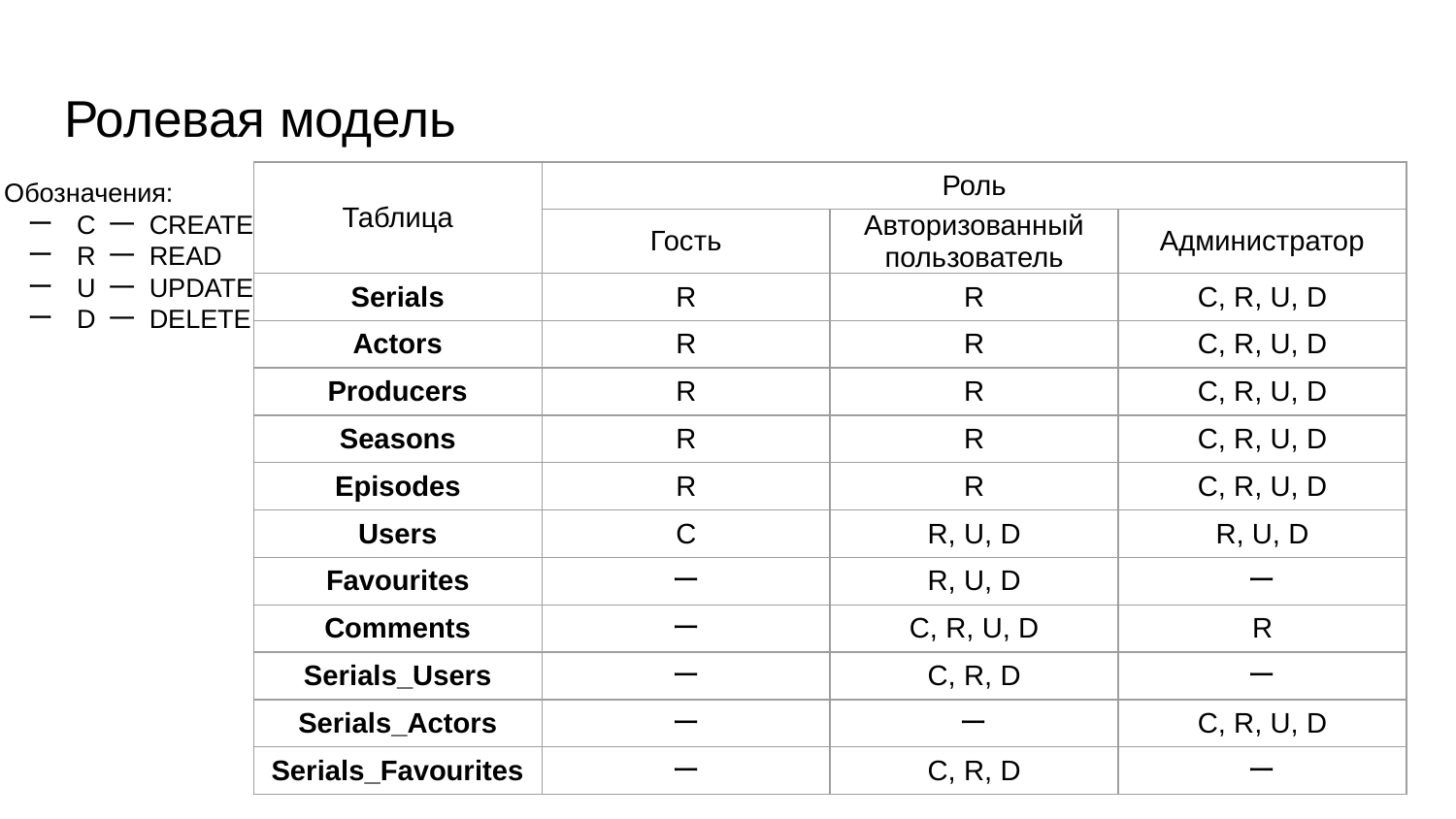

# Ролевая модель
Обозначения:
C 一 CREATE
R 一 READ
U 一 UPDATE
D 一 DELETE

| Таблица | Роль |  |  |
| --- | --- | --- | --- |
|  | Гость | Авторизованный пользователь | Администратор |
| Serials | R | R | C, R, U, D |
| Actors | R | R | C, R, U, D |
| Producers | R | R | C, R, U, D |
| Seasons | R | R | C, R, U, D |
| Episodes | R | R | C, R, U, D |
| Users | C | R, U, D | R, U, D |
| Favourites | ー | R, U, D | ー |
| Comments | ー | C, R, U, D | R |
| Serials\_Users | ー | C, R, D | ー |
| Serials\_Actors | ー | ー | C, R, U, D |
| Serials\_Favourites | ー | C, R, D | ー |